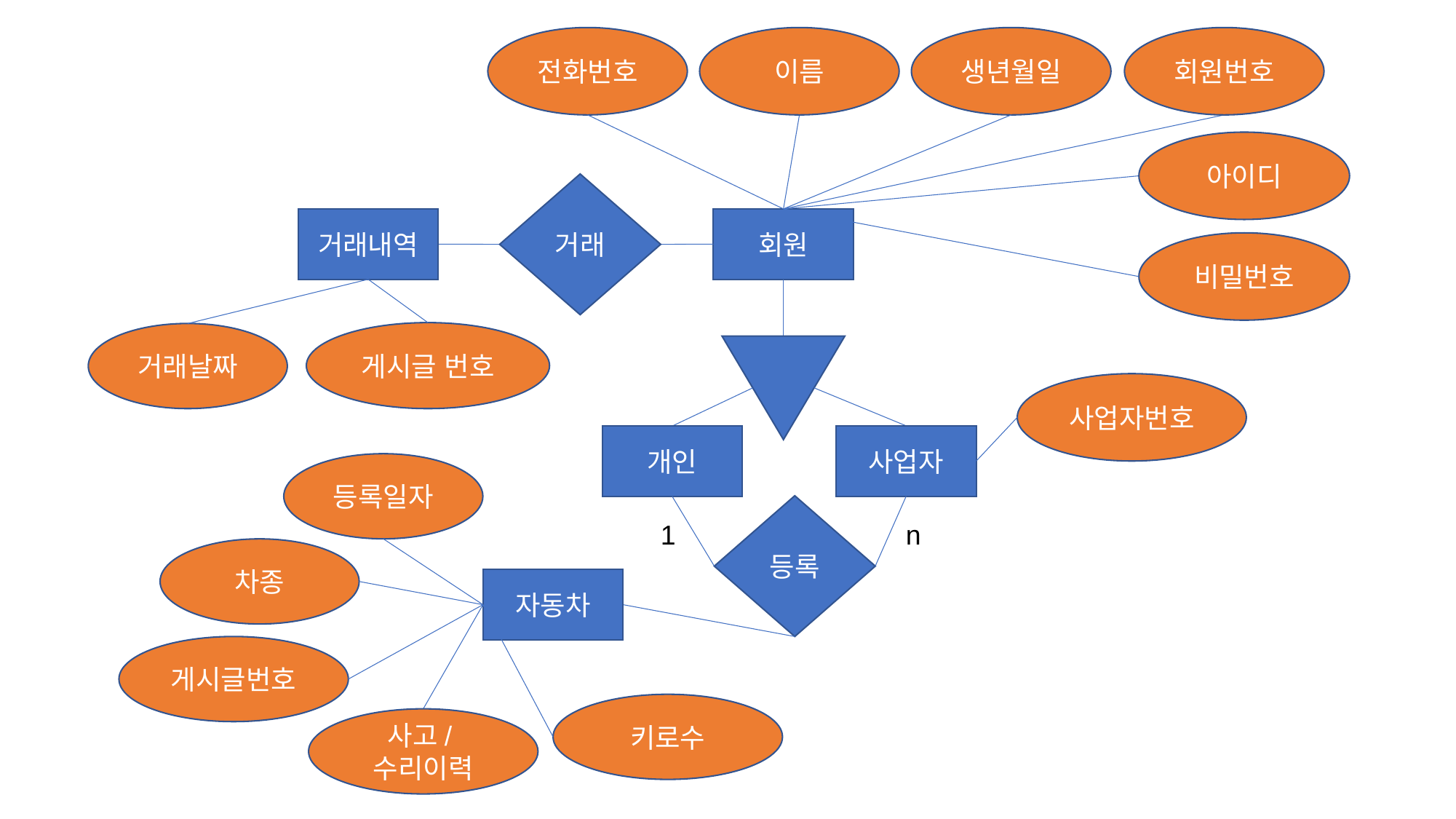

전화번호
이름
생년월일
회원번호
아이디
거래
거래내역
회원
비밀번호
게시글 번호
거래날짜

사업자번호
사업자
개인
등록일자
등록
n
1
차종
자동차
게시글번호
키로수
사고/수리이력